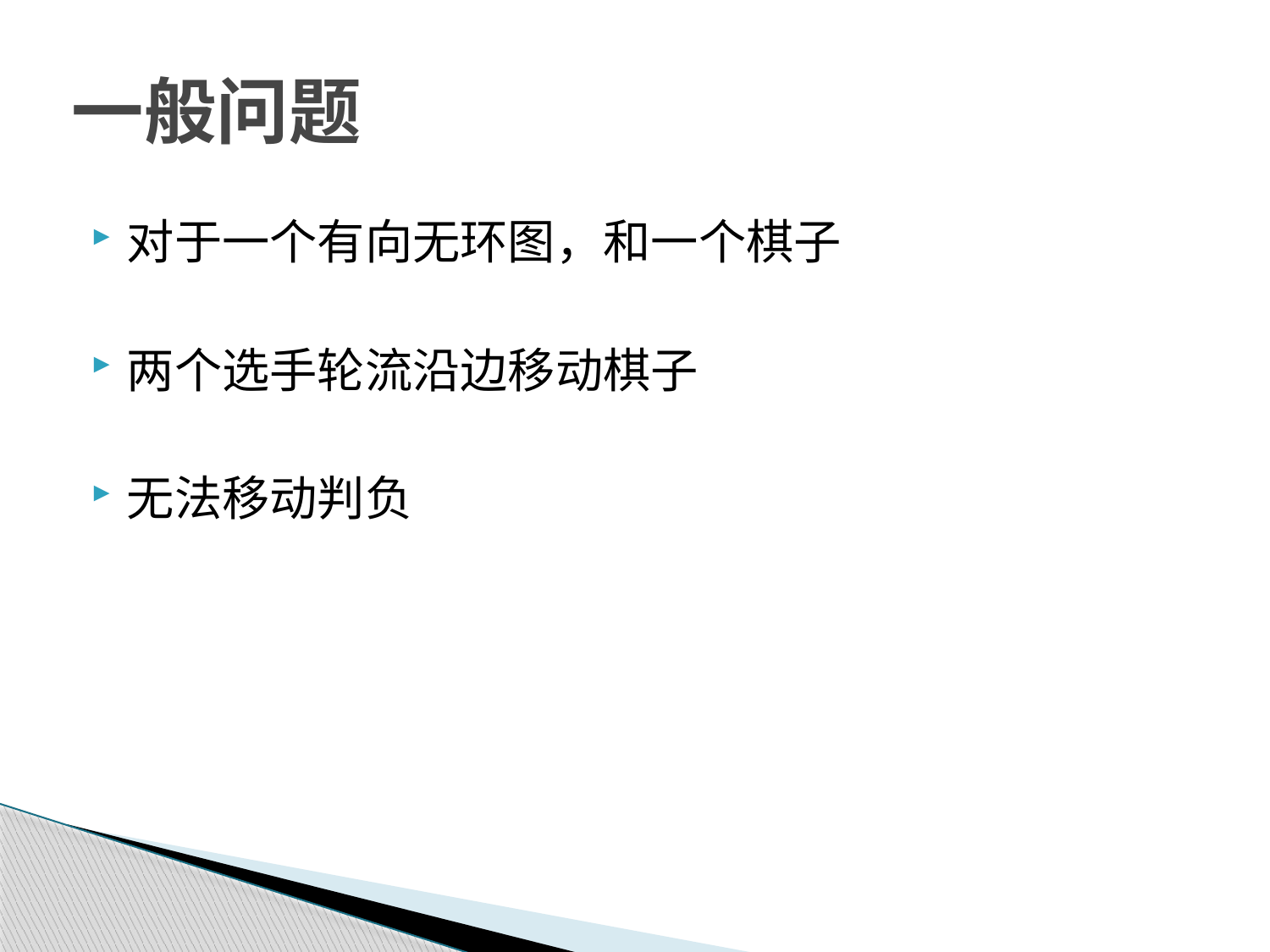

# 一般问题
对于一个有向无环图，和一个棋子

两个选手轮流沿边移动棋子

无法移动判负